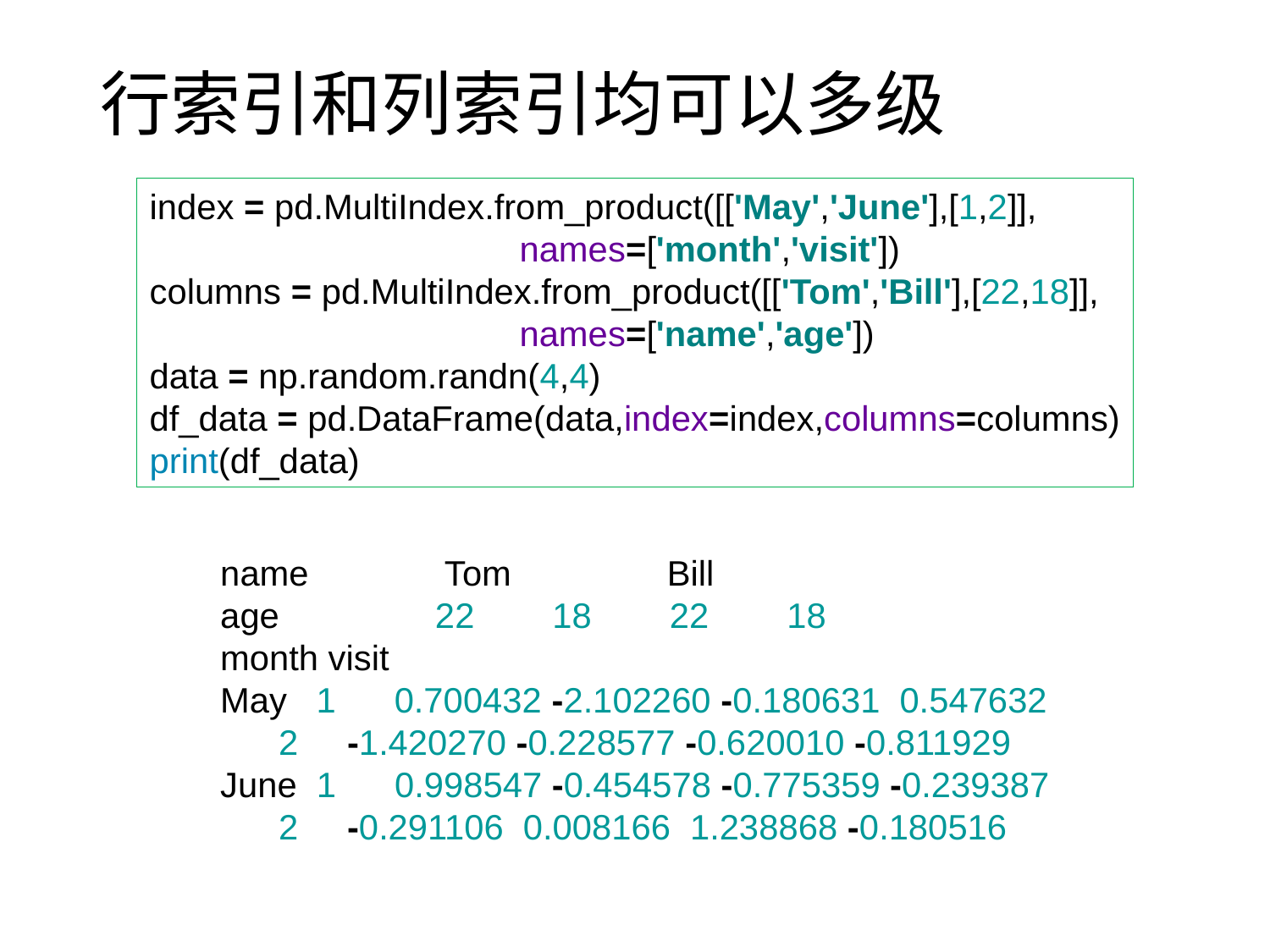

# 行索引和列索引均可以多级
index = pd.MultiIndex.from_product([['May','June'],[1,2]],
                                      names=['month','visit'])
columns = pd.MultiIndex.from_product([['Tom','Bill'],[22,18]],
                                      names=['name','age'])
data = np.random.randn(4,4)
df_data = pd.DataFrame(data,index=index,columns=columns)
print(df_data)
name              Tom                Bill
age                22        18        22        18
month visit
May   1      0.700432 -2.102260 -0.180631  0.547632
      2     -1.420270 -0.228577 -0.620010 -0.811929
June  1      0.998547 -0.454578 -0.775359 -0.239387
      2     -0.291106  0.008166  1.238868 -0.180516
61